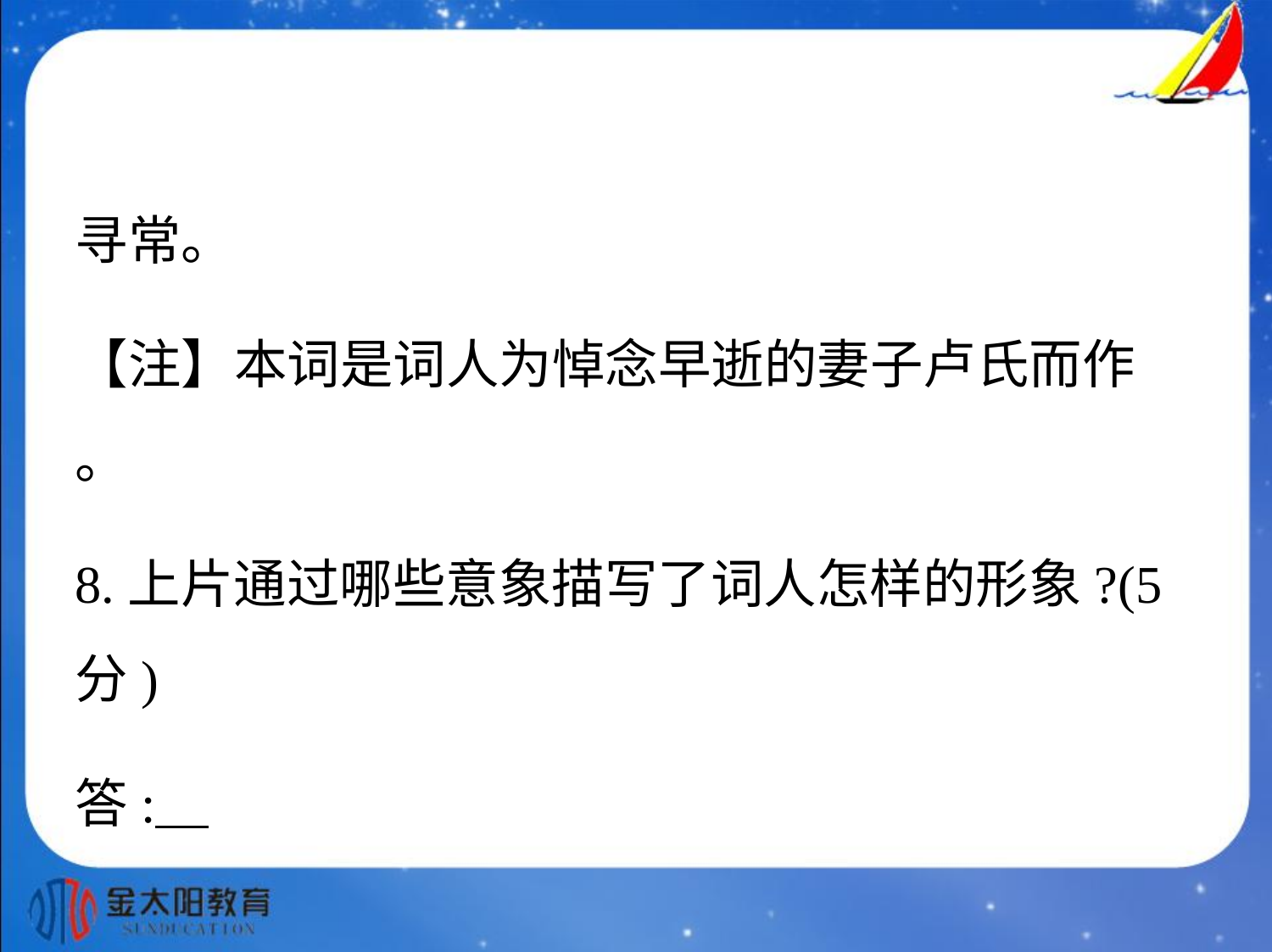

寻常。
【注】本词是词人为悼念早逝的妻子卢氏而作
。
8.上片通过哪些意象描写了词人怎样的形象?(5
分)
答: